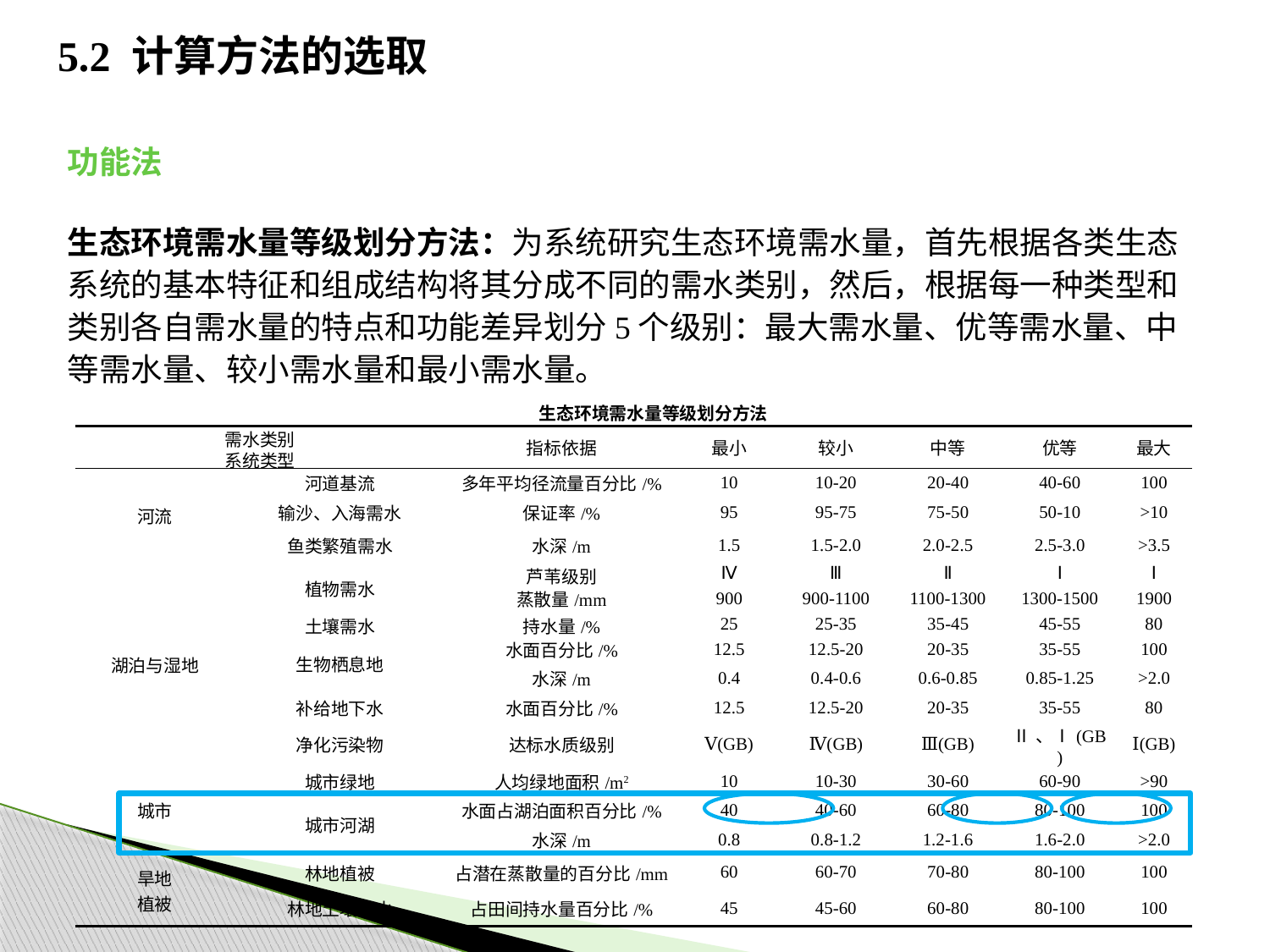

# 5.2 计算方法的选取
功能法

生态环境需水量等级划分方法：为系统研究生态环境需水量，首先根据各类生态系统的基本特征和组成结构将其分成不同的需水类别，然后，根据每一种类型和类别各自需水量的特点和功能差异划分5个级别：最大需水量、优等需水量、中等需水量、较小需水量和最小需水量。

生态环境需水量等级划分方法
| 需水类别 |  | 指标依据 | 最小 | 较小 | 中等 | 优等 | 最大 |
| --- | --- | --- | --- | --- | --- | --- | --- |
| 系统类型 |  |  |  |  |  |  |  |
| 河流 | 河道基流 | 多年平均径流量百分比/% | 10 | 10-20 | 20-40 | 40-60 | 100 |
|  | 输沙、入海需水 | 保证率/% | 95 | 95-75 | 75-50 | 50-10 | >10 |
|  | 鱼类繁殖需水 | 水深/m | 1.5 | 1.5-2.0 | 2.0-2.5 | 2.5-3.0 | >3.5 |
| 湖泊与湿地 | 植物需水 | 芦苇级别 | Ⅳ | Ⅲ | Ⅱ | Ⅰ | Ⅰ |
|  |  | 蒸散量/mm | 900 | 900-1100 | 1100-1300 | 1300-1500 | 1900 |
|  | 土壤需水 | 持水量/% | 25 | 25-35 | 35-45 | 45-55 | 80 |
|  | 生物栖息地 | 水面百分比/% | 12.5 | 12.5-20 | 20-35 | 35-55 | 100 |
|  |  | 水深/m | 0.4 | 0.4-0.6 | 0.6-0.85 | 0.85-1.25 | >2.0 |
|  | 补给地下水 | 水面百分比/% | 12.5 | 12.5-20 | 20-35 | 35-55 | 80 |
|  | 净化污染物 | 达标水质级别 | Ⅴ(GB) | Ⅳ(GB) | Ⅲ(GB) | Ⅱ、Ⅰ(GB) | Ⅰ(GB) |
| 城市 | 城市绿地 | 人均绿地面积/m2 | 10 | 10-30 | 30-60 | 60-90 | >90 |
|  | 城市河湖 | 水面占湖泊面积百分比/% | 40 | 40-60 | 60-80 | 80-100 | 100 |
|  |  | 水深/m | 0.8 | 0.8-1.2 | 1.2-1.6 | 1.6-2.0 | >2.0 |
| 旱地 植被 | 林地植被 | 占潜在蒸散量的百分比/mm | 60 | 60-70 | 70-80 | 80-100 | 100 |
|  | 林地土壤需水 | 占田间持水量百分比/% | 45 | 45-60 | 60-80 | 80-100 | 100 |